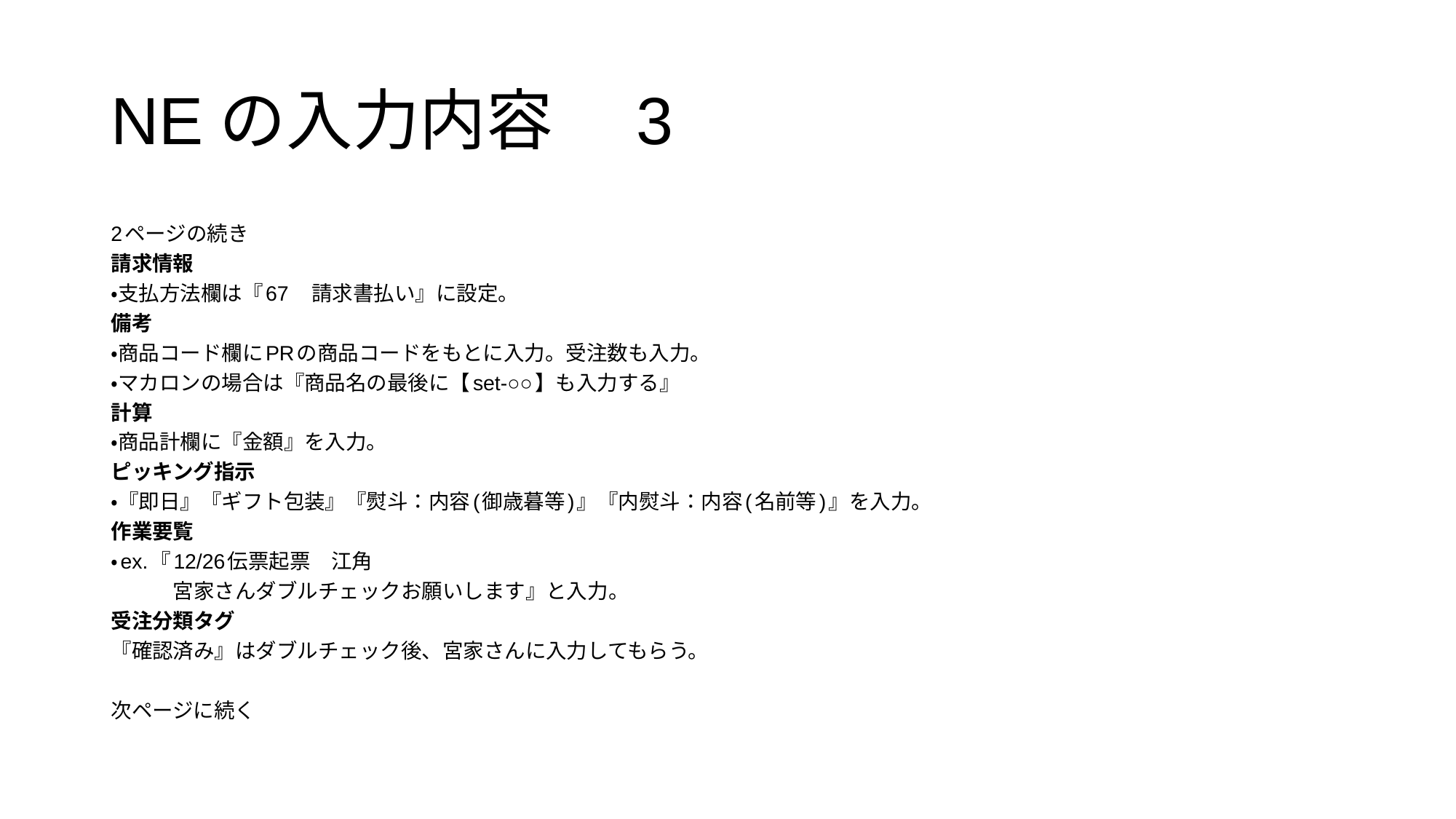

# NEの入力内容　3
2ページの続き
請求情報
・支払方法欄は『67　請求書払い』に設定。
備考
・商品コード欄にPRの商品コードをもとに入力。受注数も入力。
・マカロンの場合は『商品名の最後に【set-○○】も入力する』
計算
・商品計欄に『金額』を入力。
ピッキング指示
・『即日』『ギフト包装』『熨斗：内容(御歳暮等)』『内熨斗：内容(名前等)』を入力。
作業要覧
・ex.『12/26伝票起票　江角
　　　宮家さんダブルチェックお願いします』と入力。
受注分類タグ
『確認済み』はダブルチェック後、宮家さんに入力してもらう。

次ページに続く